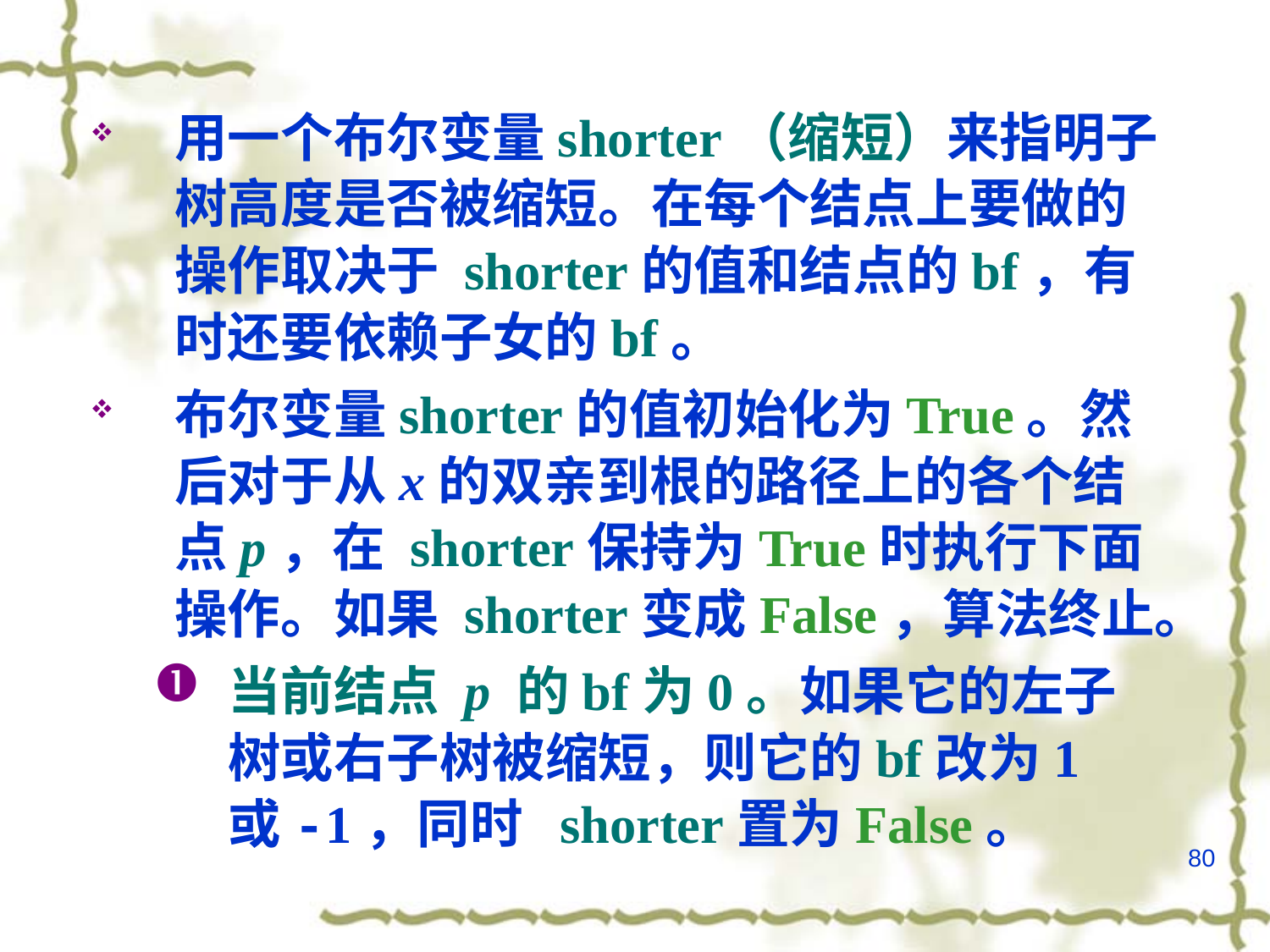

用一个布尔变量shorter（缩短）来指明子树高度是否被缩短。在每个结点上要做的操作取决于 shorter的值和结点的bf，有时还要依赖子女的bf。
布尔变量shorter的值初始化为True。然后对于从x的双亲到根的路径上的各个结点p，在 shorter保持为True时执行下面操作。如果 shorter变成False，算法终止。
当前结点 p 的bf为0。如果它的左子树或右子树被缩短，则它的bf改为1或-1，同时  shorter置为False。
80